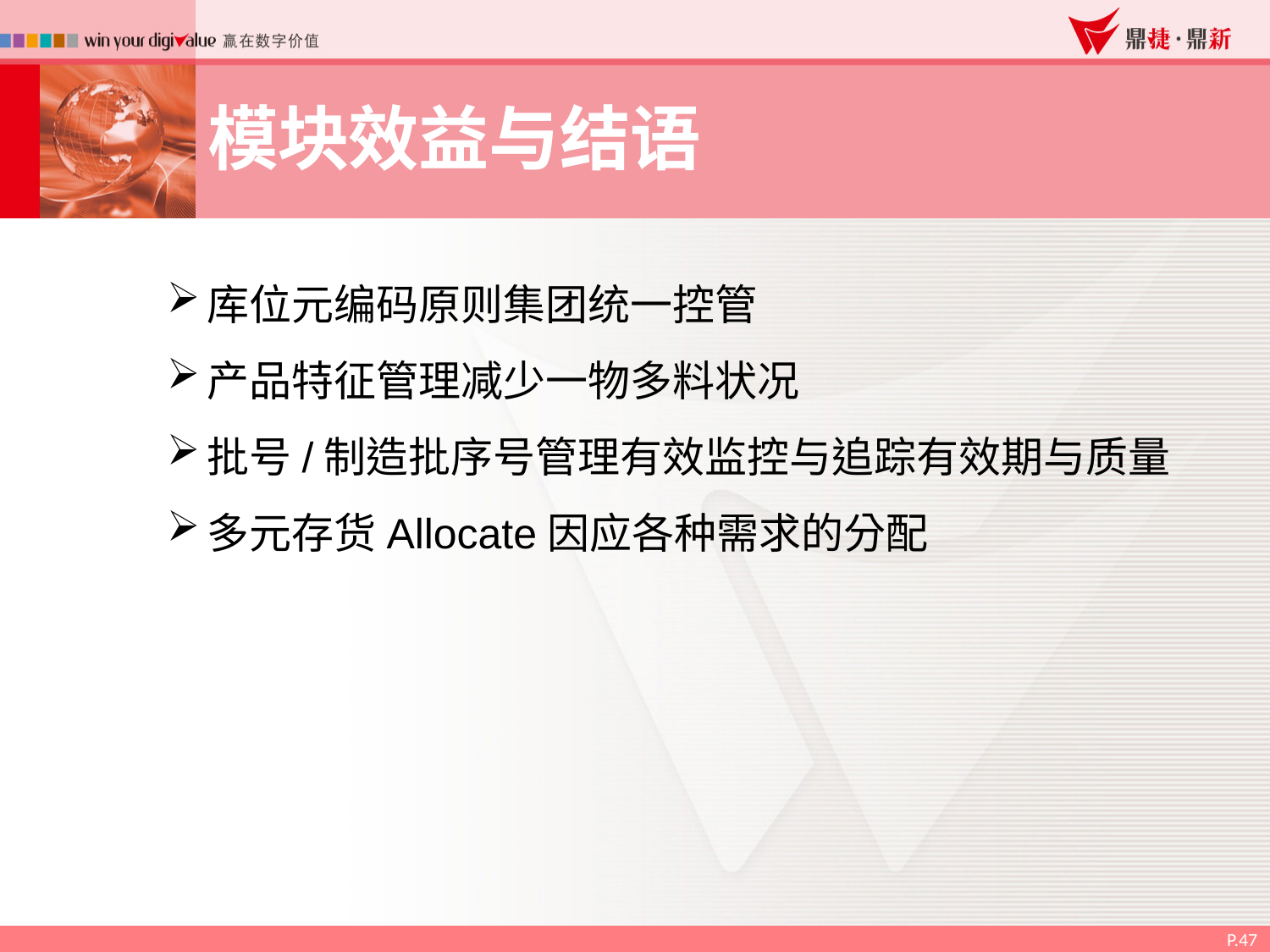

模块效益与结语
库位元编码原则集团统一控管
产品特征管理减少一物多料状况
批号/制造批序号管理有效监控与追踪有效期与质量
多元存货Allocate因应各种需求的分配